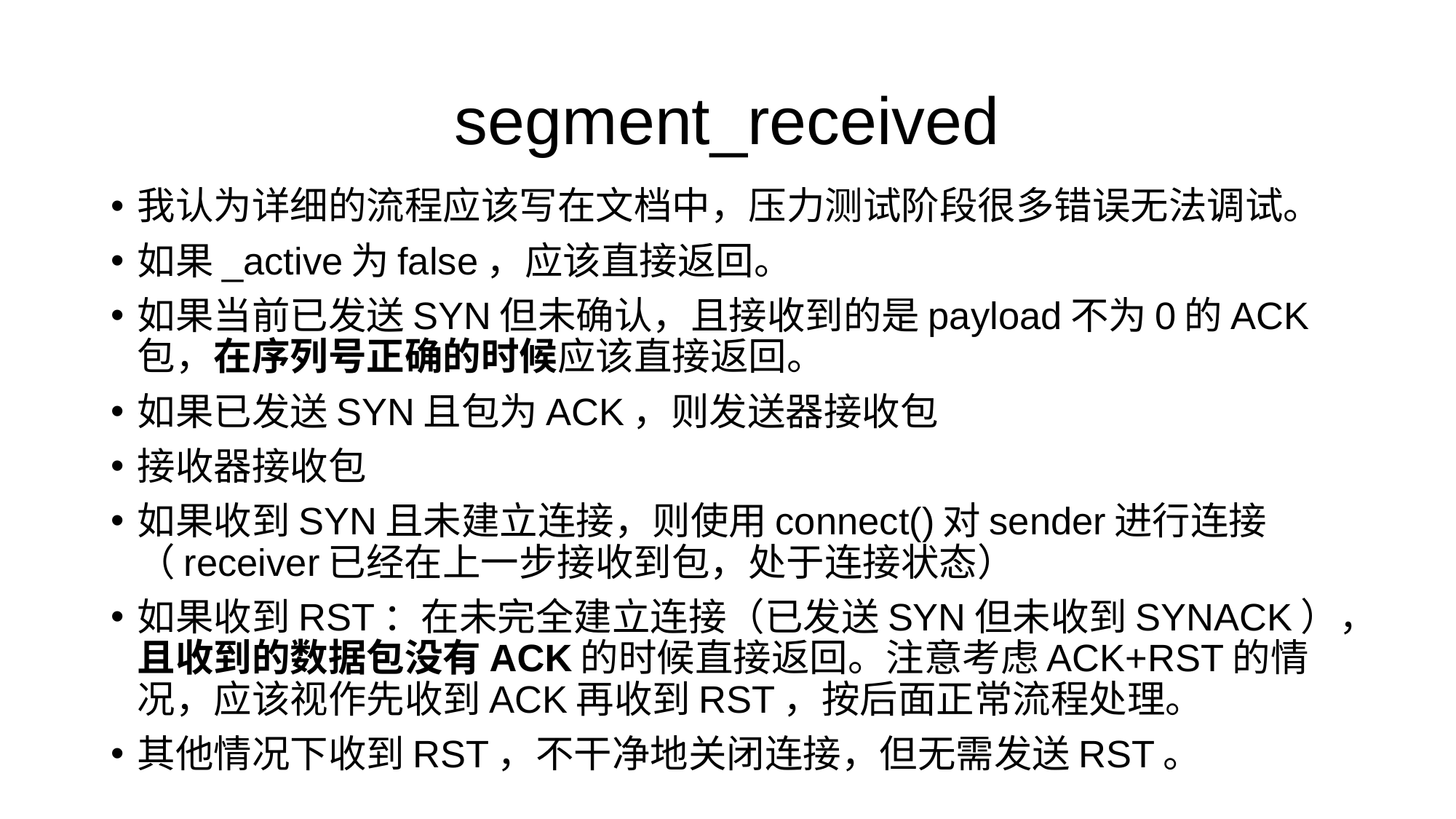

# segment_received
我认为详细的流程应该写在文档中，压力测试阶段很多错误无法调试。
如果_active为false，应该直接返回。
如果当前已发送SYN但未确认，且接收到的是payload不为0的ACK包，在序列号正确的时候应该直接返回。
如果已发送SYN且包为ACK，则发送器接收包
接收器接收包
如果收到SYN且未建立连接，则使用connect()对sender进行连接（receiver已经在上一步接收到包，处于连接状态）
如果收到RST：在未完全建立连接（已发送SYN但未收到SYNACK），且收到的数据包没有ACK的时候直接返回。注意考虑ACK+RST的情况，应该视作先收到ACK再收到RST，按后面正常流程处理。
其他情况下收到RST，不干净地关闭连接，但无需发送RST。